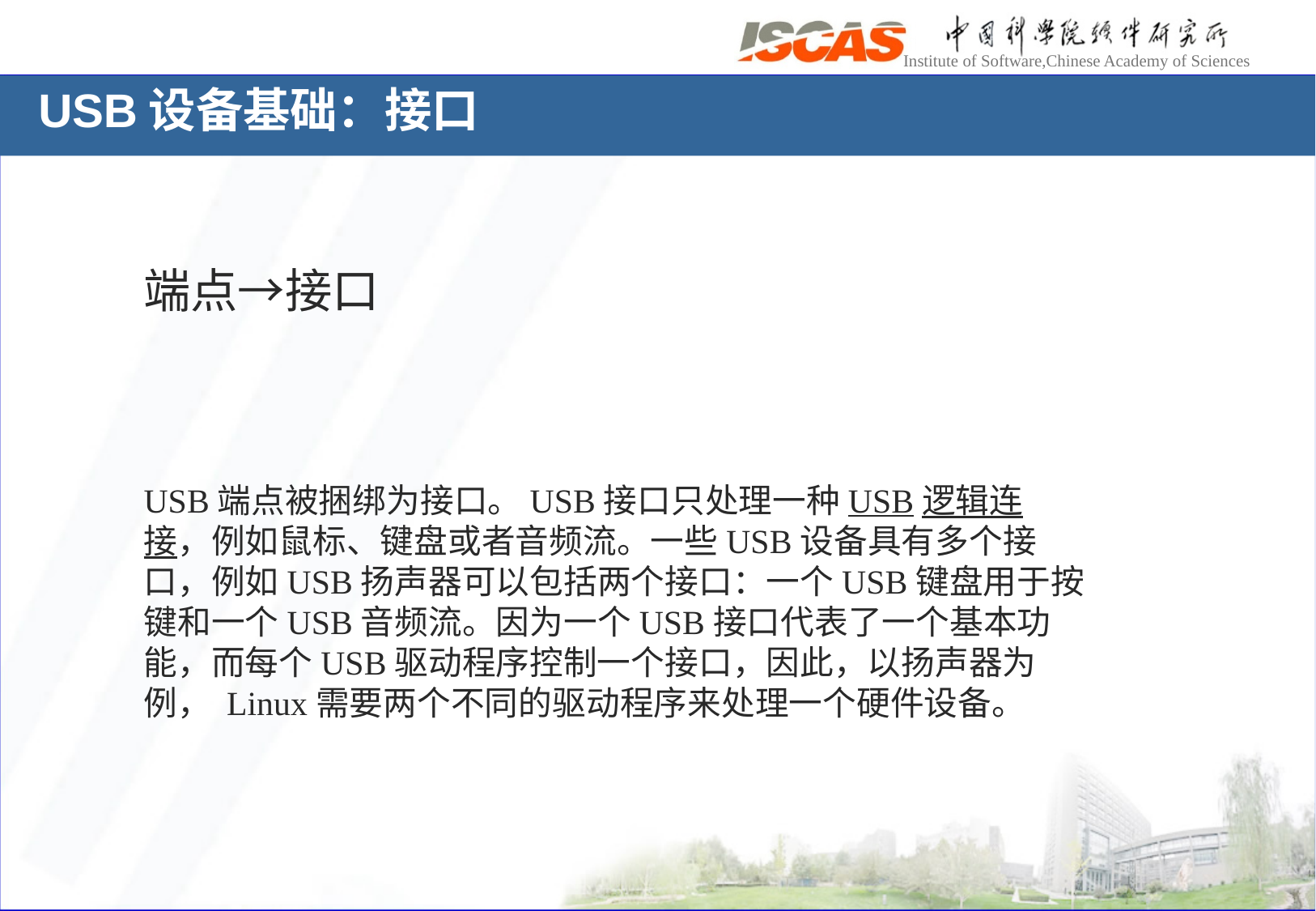

# USB设备基础：接口
端点→接口

USB端点被捆绑为接口。USB接口只处理一种USB逻辑连接，例如鼠标、键盘或者音频流。一些USB设备具有多个接口，例如USB扬声器可以包括两个接口：一个USB键盘用于按键和一个USB音频流。因为一个USB接口代表了一个基本功能，而每个USB驱动程序控制一个接口，因此，以扬声器为例， Linux需要两个不同的驱动程序来处理一个硬件设备。